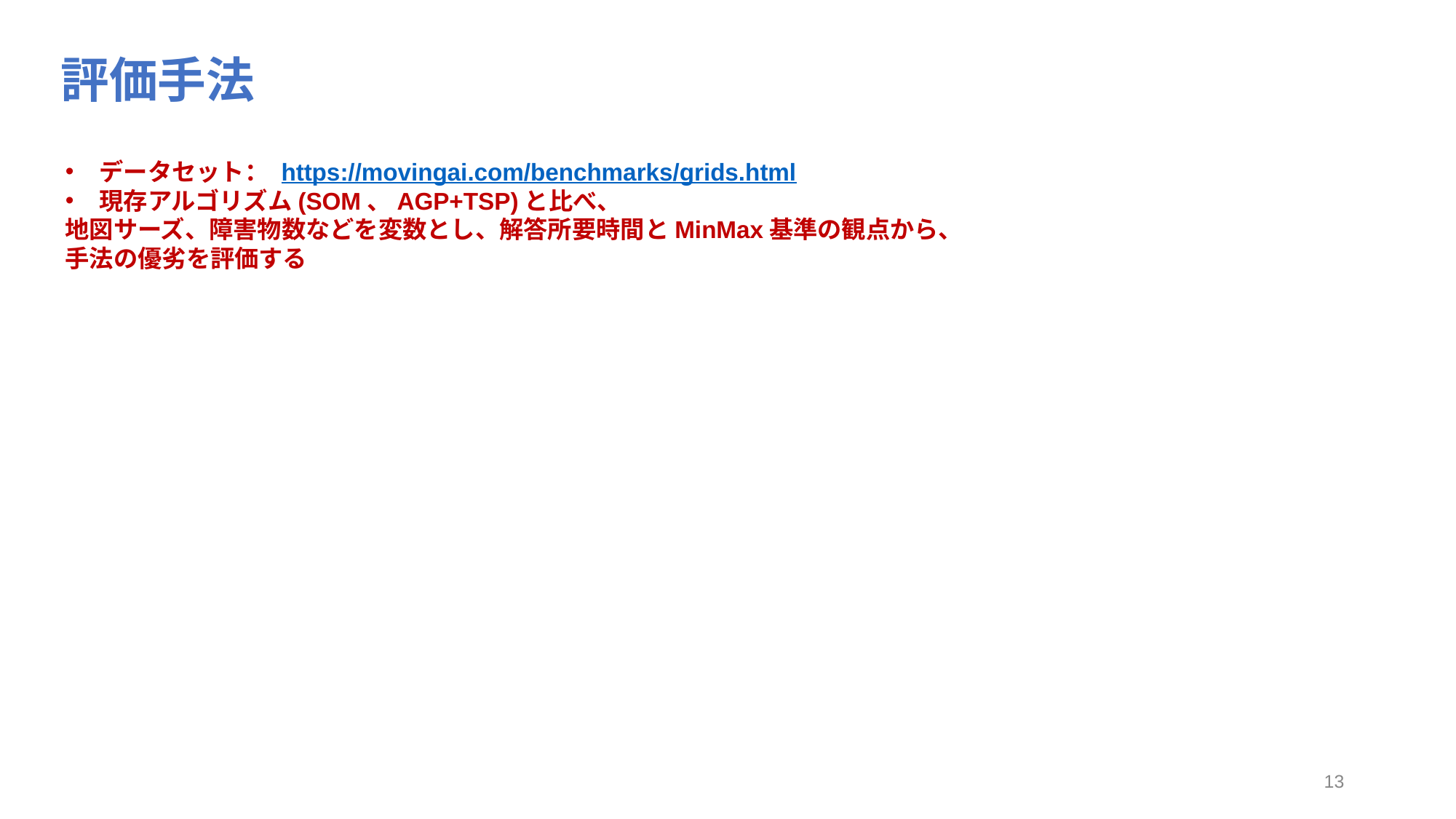

評価手法

データセット： https://movingai.com/benchmarks/grids.html
現存アルゴリズム(SOM、AGP+TSP)と比べ、
地図サーズ、障害物数などを変数とし、解答所要時間とMinMax基準の観点から、
手法の優劣を評価する
13